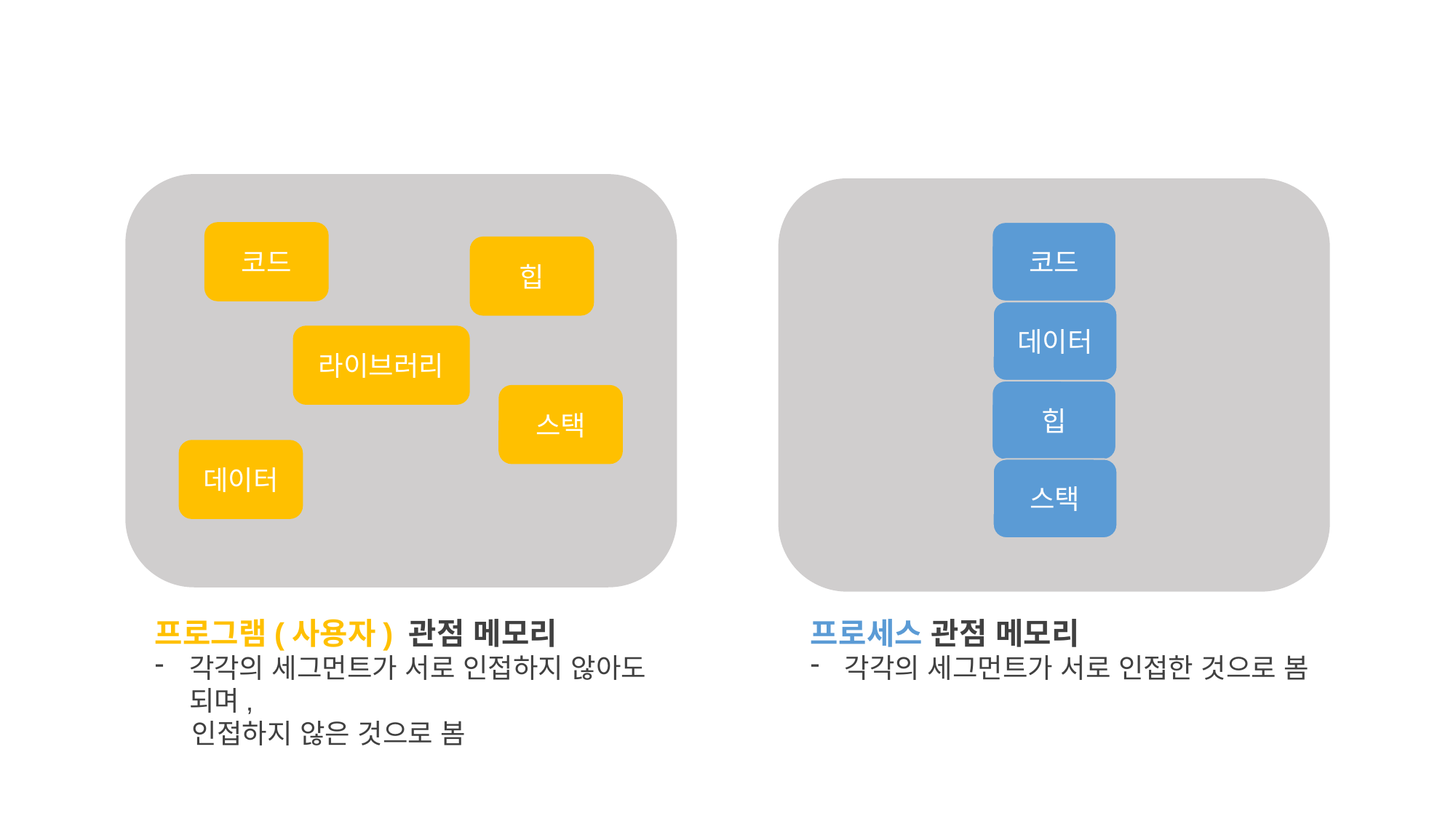

코드
코드
힙
데이터
라이브러리
힙
스택
데이터
스택
프로그램(사용자) 관점 메모리
각각의 세그먼트가 서로 인접하지 않아도 되며,
    인접하지 않은 것으로 봄
프로세스 관점 메모리
각각의 세그먼트가 서로 인접한 것으로 봄